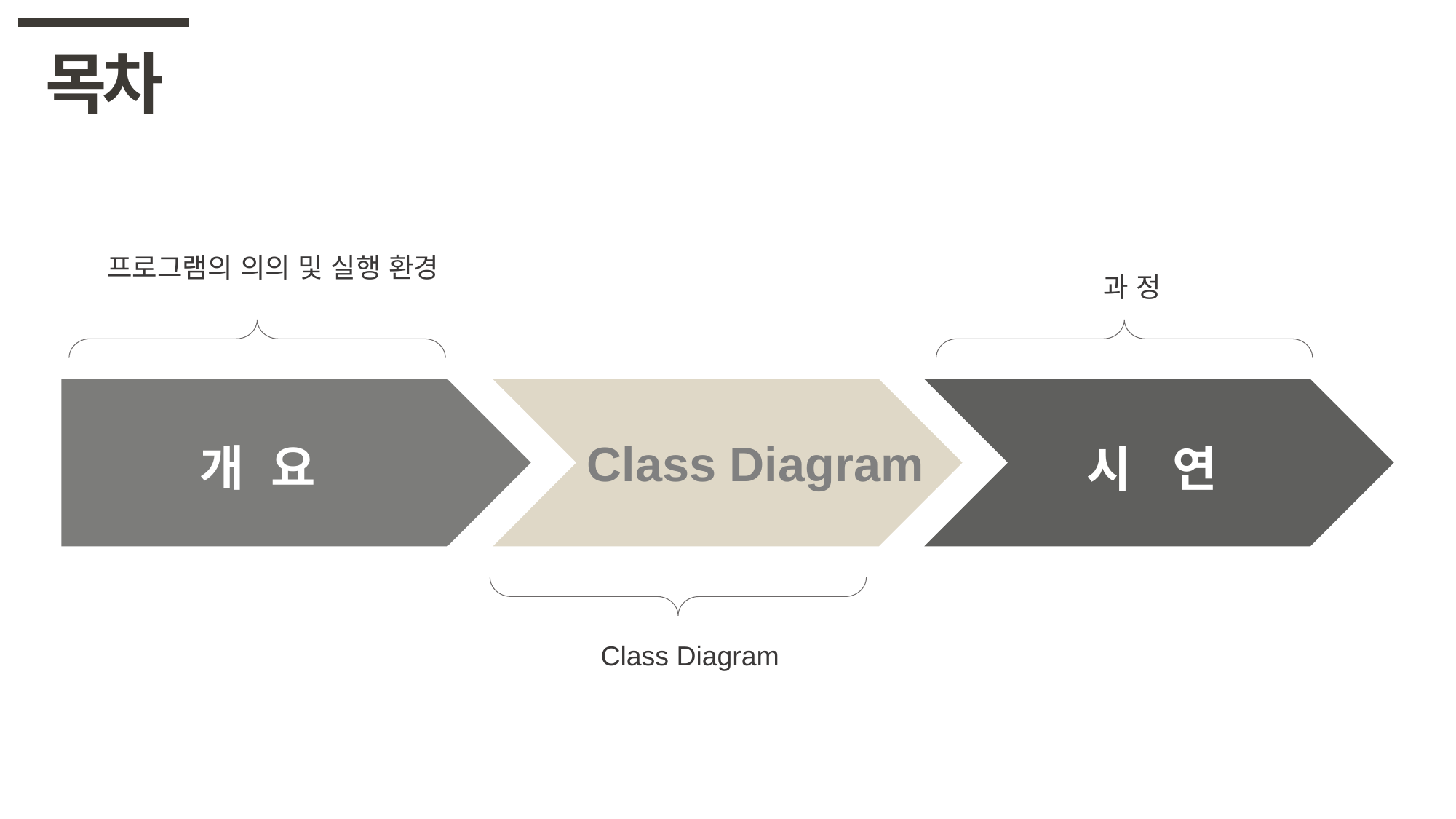

목차

프로그램의 의의 및 실행 환경
과 정

Class Diagram
개  요
시   연
Class Diagram